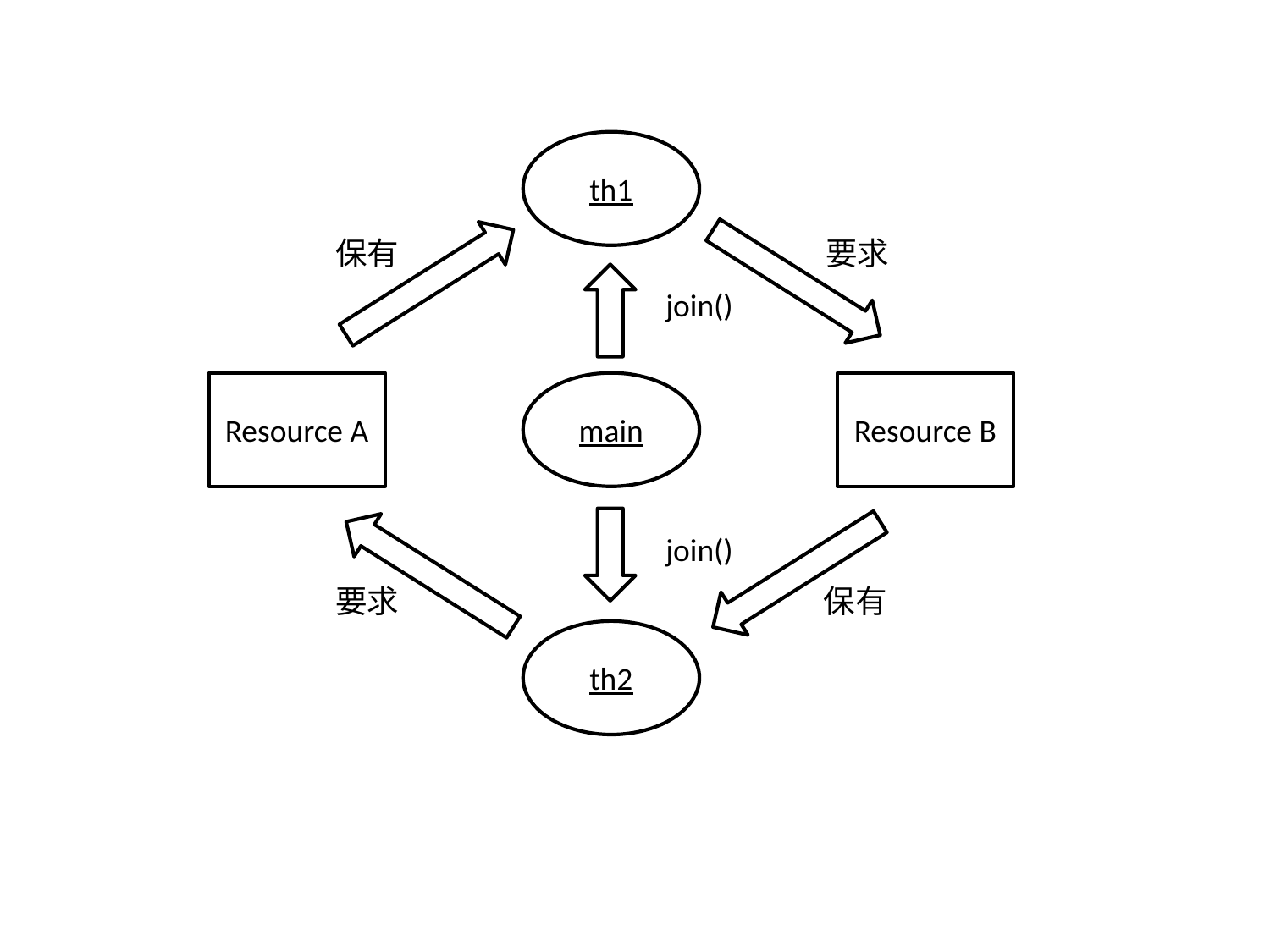

th1

保有
要求

join()
Resource A
main
Resource B

join()
要求
保有
th2